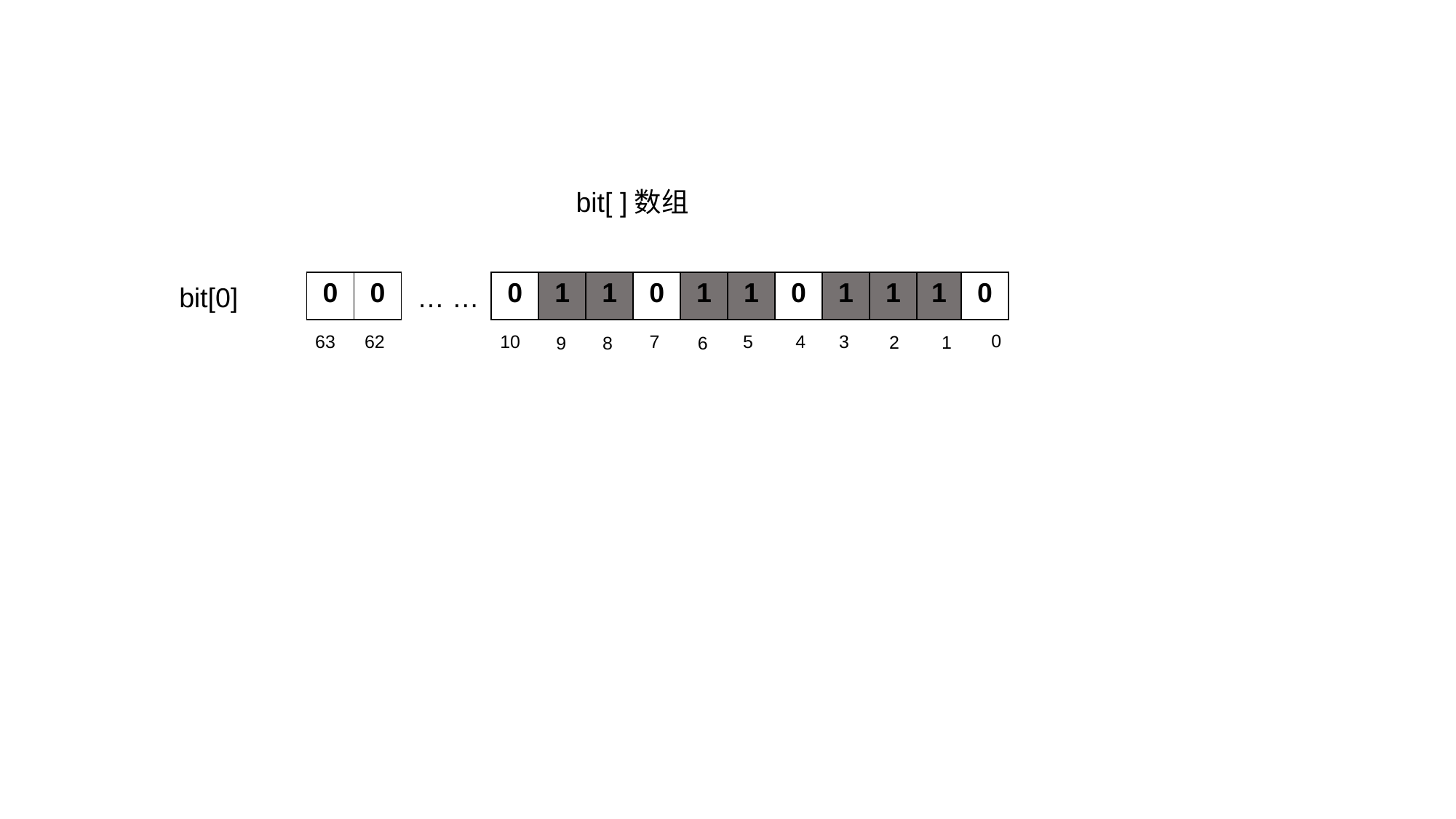

bit[ ]数组
| 0 | 0 |
| --- | --- |
| 0 | 1 | 1 | 0 | 1 | 1 | 0 | 1 | 1 | 1 | 0 |
| --- | --- | --- | --- | --- | --- | --- | --- | --- | --- | --- |
bit[0]
… …
0
7
63
62
10
5
4
3
2
1
9
8
6